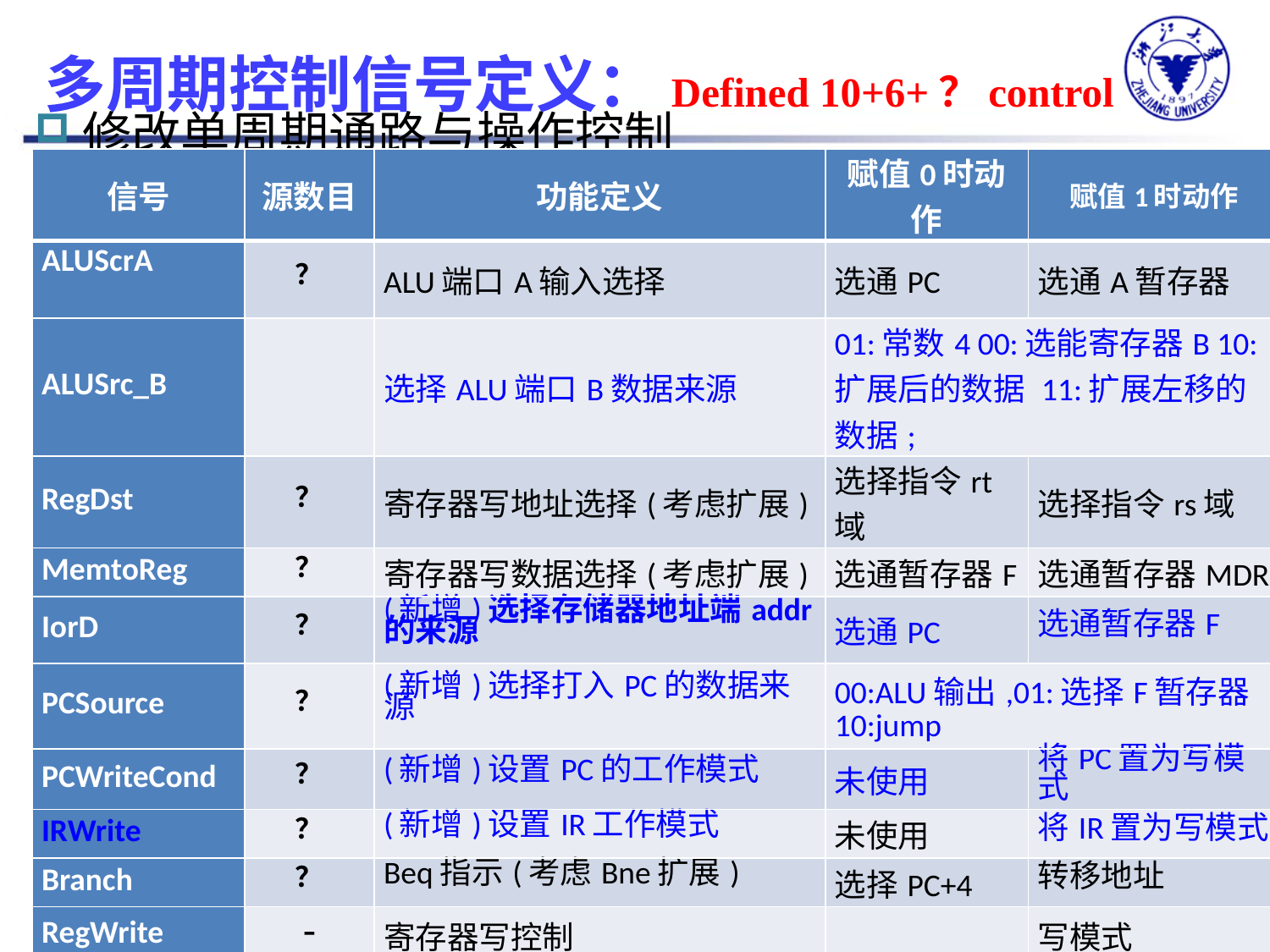

# 多周期控制信号定义：Defined 10+6+？control
修改单周期通路与操作控制
| 信号 | 源数目 | 功能定义 | 赋值0时动作 | 赋值1时动作 |
| --- | --- | --- | --- | --- |
| ALUScrA | ？ | ALU端口A输入选择 | 选通PC | 选通A暂存器 |
| ALUSrc\_B |  | 选择ALU端口B数据来源 | 01:常数4 00:选能寄存器B 10:扩展后的数据 11:扩展左移的数据; |  |
| RegDst | ？ | 寄存器写地址选择(考虑扩展) | 选择指令rt域 | 选择指令rs域 |
| MemtoReg | ？ | 寄存器写数据选择(考虑扩展) | 选通暂存器F | 选通暂存器MDR |
| IorD | ？ | (新增)选择存储器地址端addr的来源 | 选通PC | 选通暂存器F |
| PCSource | ？ | (新增)选择打入PC的数据来源 | 00:ALU输出,01:选择F暂存器10:jump |  |
| PCWriteCond | ？ | (新增)设置PC的工作模式 | 未使用 | 将PC置为写模式 |
| IRWrite | ？ | (新增)设置IR工作模式 | 未使用 | 将IR置为写模式 |
| Branch | ？ | Beq指示(考虑Bne扩展) | 选择PC+4 | 转移地址 |
| RegWrite | - | 寄存器写控制 |  | 写模式 |
| MemWrite | - | 存储器写控制 |  |  |
| MemRead | - | 存储器读控制 |  |  |
| ALU\_Control | 000- 111 | 3位ALU操作控制 | 参考表 Exp04 | Exp04 |